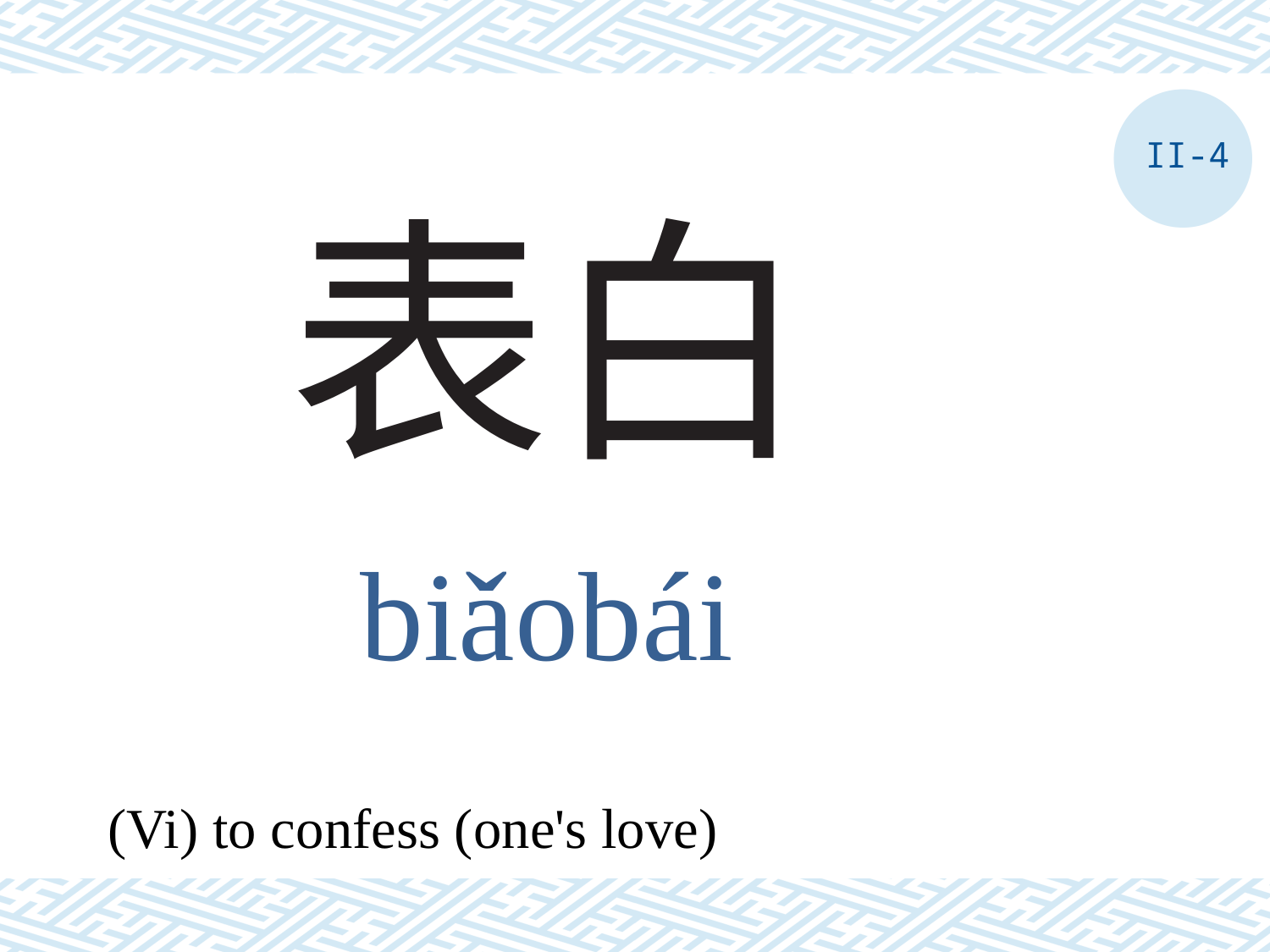

II-4

# 表白
biǎobái
(Vi) to confess (one's love)